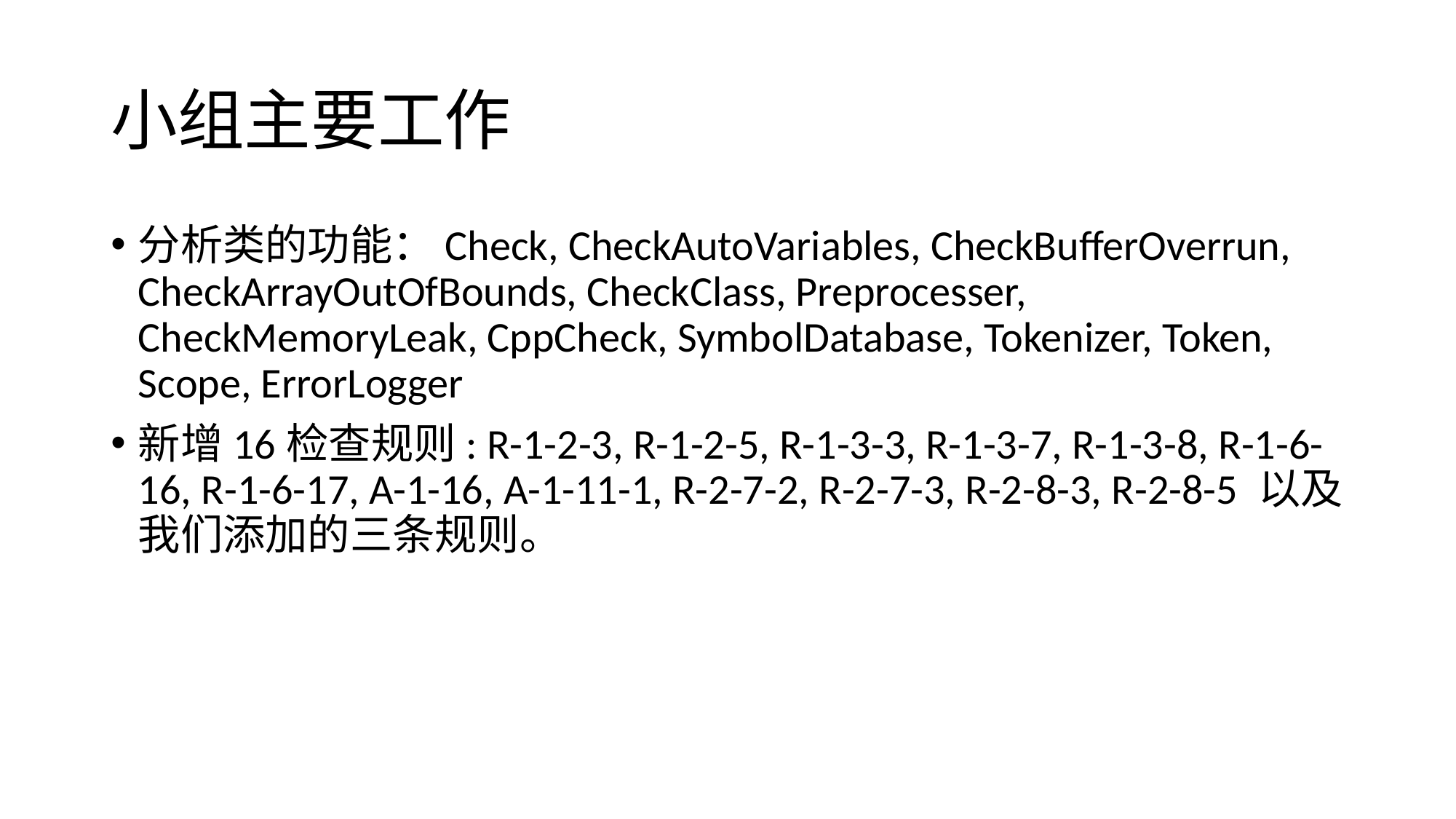

# 小组主要工作
分析类的功能：Check, CheckAutoVariables, CheckBufferOverrun, CheckArrayOutOfBounds, CheckClass, Preprocesser, CheckMemoryLeak, CppCheck, SymbolDatabase, Tokenizer, Token, Scope, ErrorLogger
新增16检查规则: R-1-2-3, R-1-2-5, R-1-3-3, R-1-3-7, R-1-3-8, R-1-6-16, R-1-6-17, A-1-16, A-1-11-1, R-2-7-2, R-2-7-3, R-2-8-3, R-2-8-5 以及我们添加的三条规则。